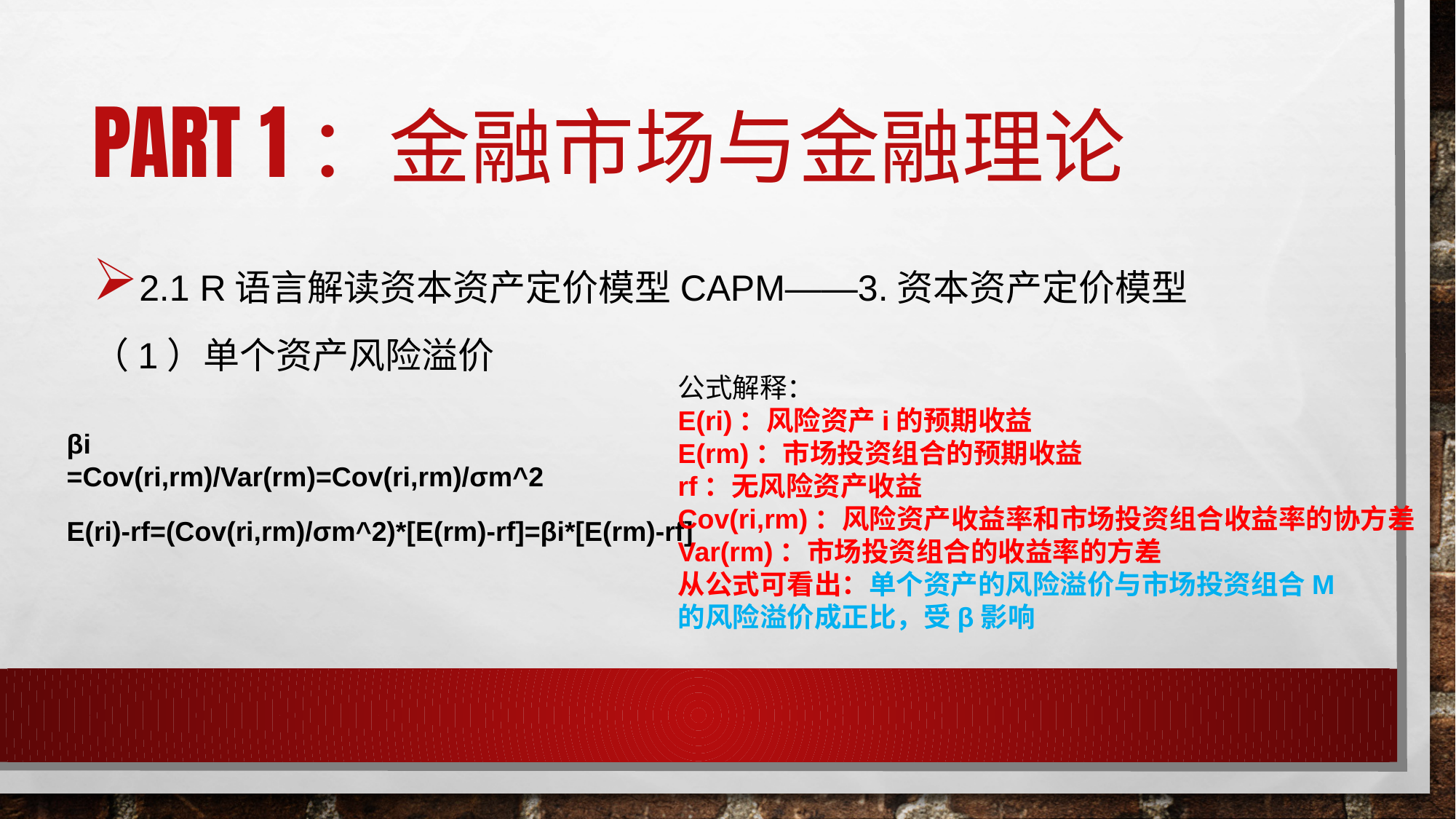

# Part 1：金融市场与金融理论
2.1 R语言解读资本资产定价模型CAPM——3.资本资产定价模型
（1）单个资产风险溢价

公式解释：
E(ri)：风险资产i的预期收益
E(rm)：市场投资组合的预期收益
rf：无风险资产收益
Cov(ri,rm)：风险资产收益率和市场投资组合收益率的协方差
Var(rm)：市场投资组合的收益率的方差
从公式可看出：单个资产的风险溢价与市场投资组合M
的风险溢价成正比，受β影响
βi =Cov(ri,rm)/Var(rm)=Cov(ri,rm)/σm^2
E(ri)-rf=(Cov(ri,rm)/σm^2)*[E(rm)-rf]=βi*[E(rm)-rf]